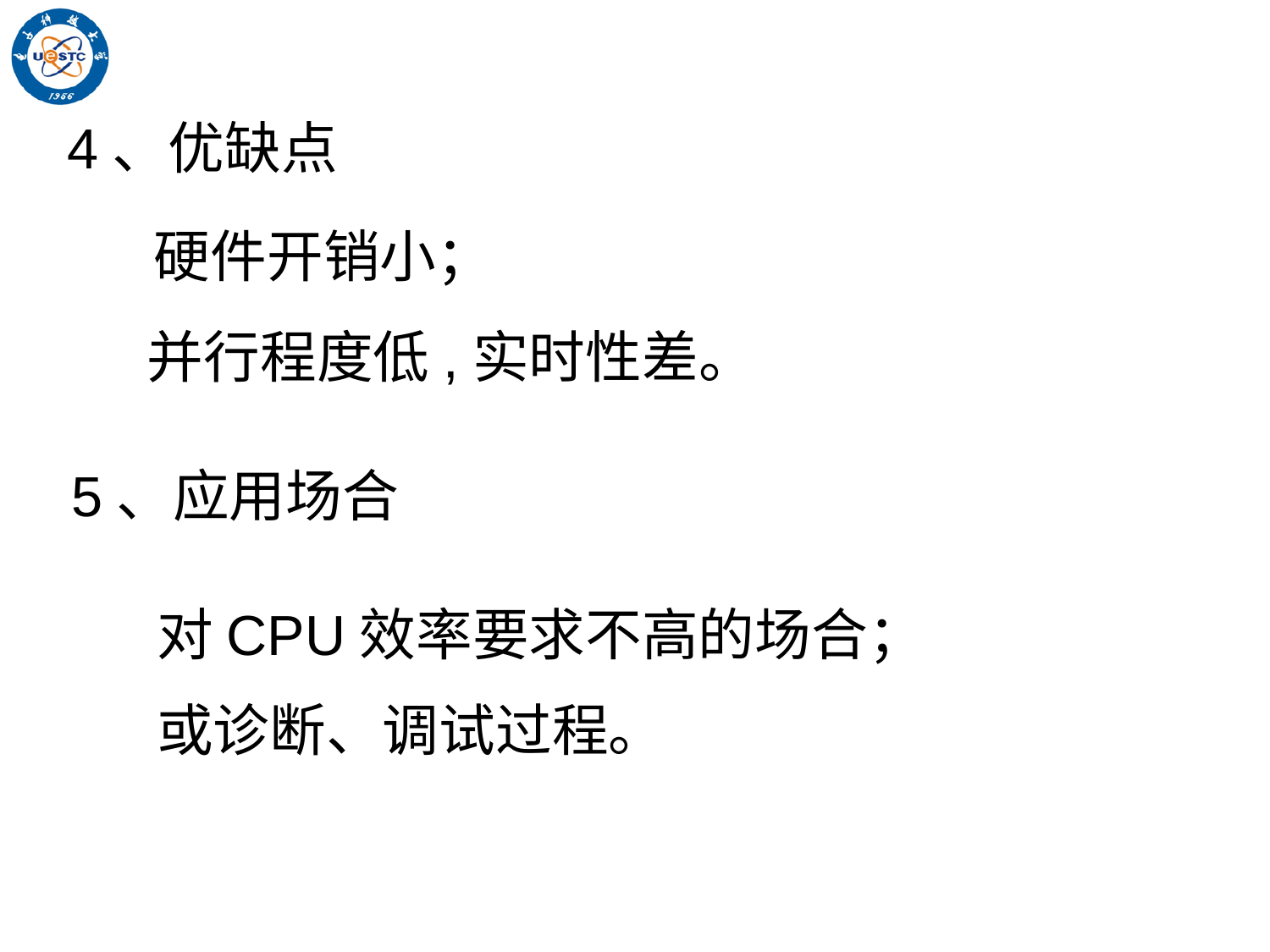

4、优缺点
硬件开销小；
并行程度低,实时性差。
5、应用场合
对CPU效率要求不高的场合；
或诊断、调试过程。